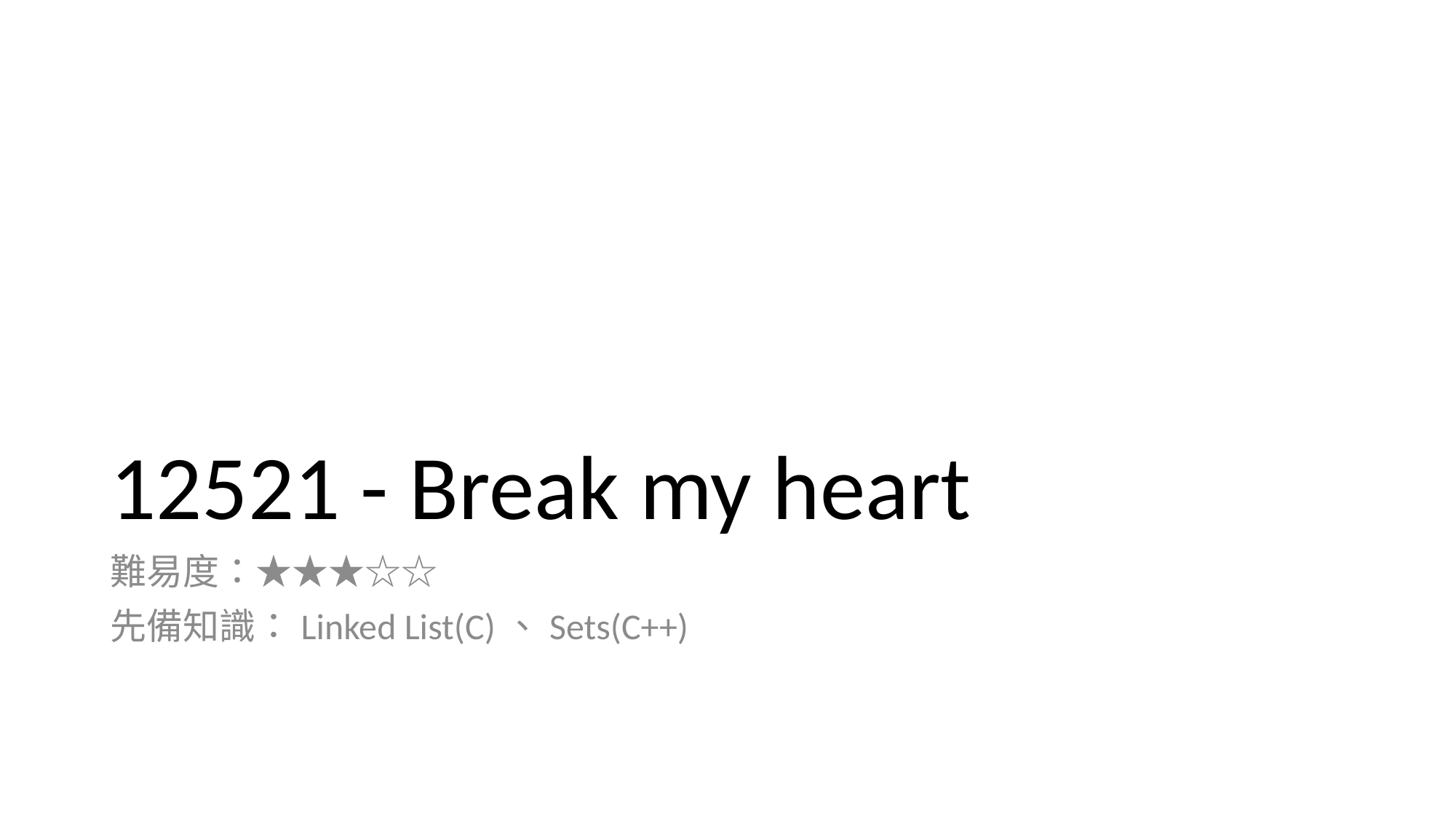

# 12521 - Break my heart
難易度：★★★☆☆
先備知識：Linked List(C)、Sets(C++)